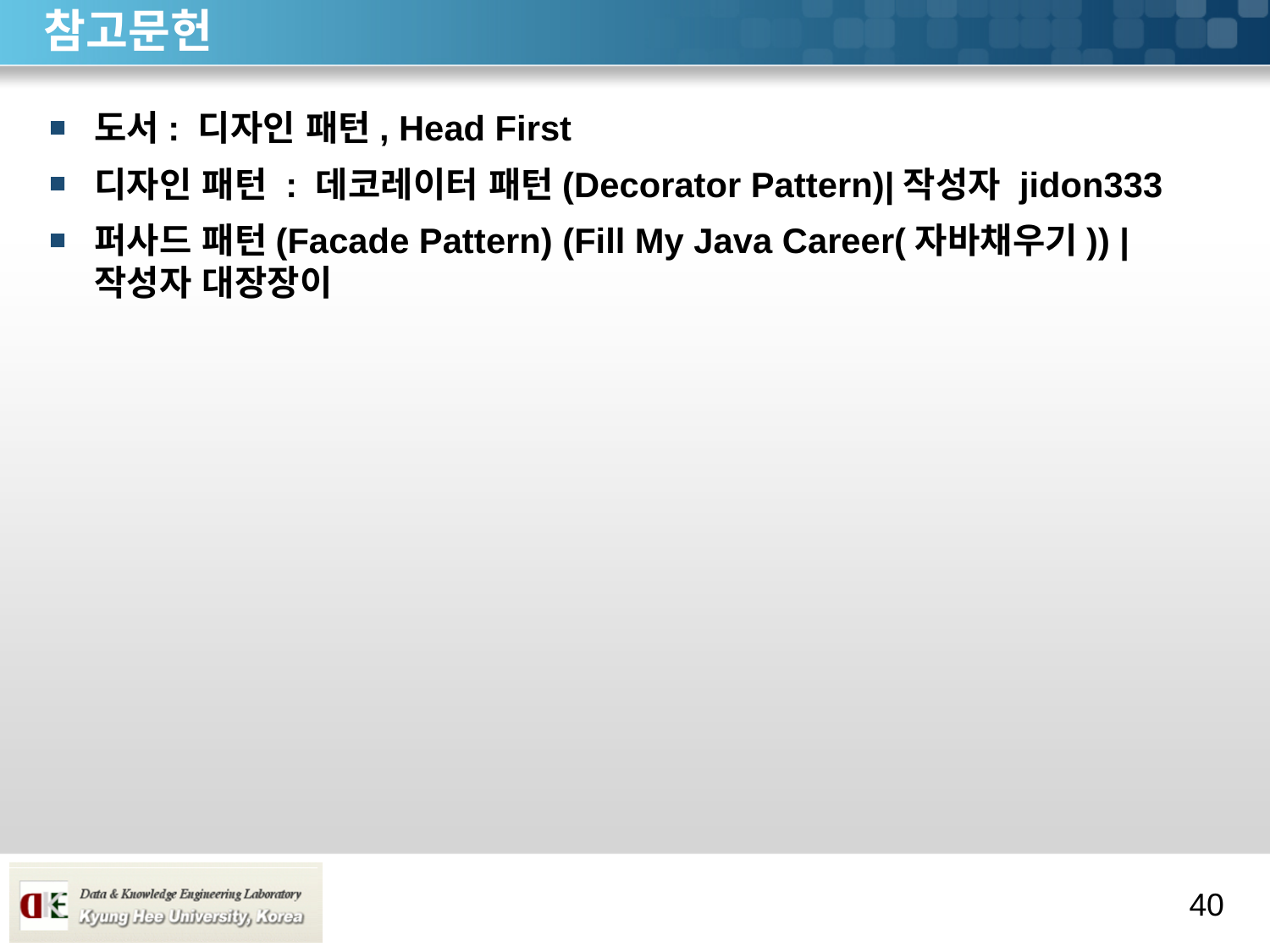

# 참고문헌
도서: 디자인 패턴, Head First
디자인 패턴 : 데코레이터 패턴(Decorator Pattern)|작성자 jidon333
퍼사드 패턴(Facade Pattern) (Fill My Java Career(자바채우기)) |작성자 대장장이